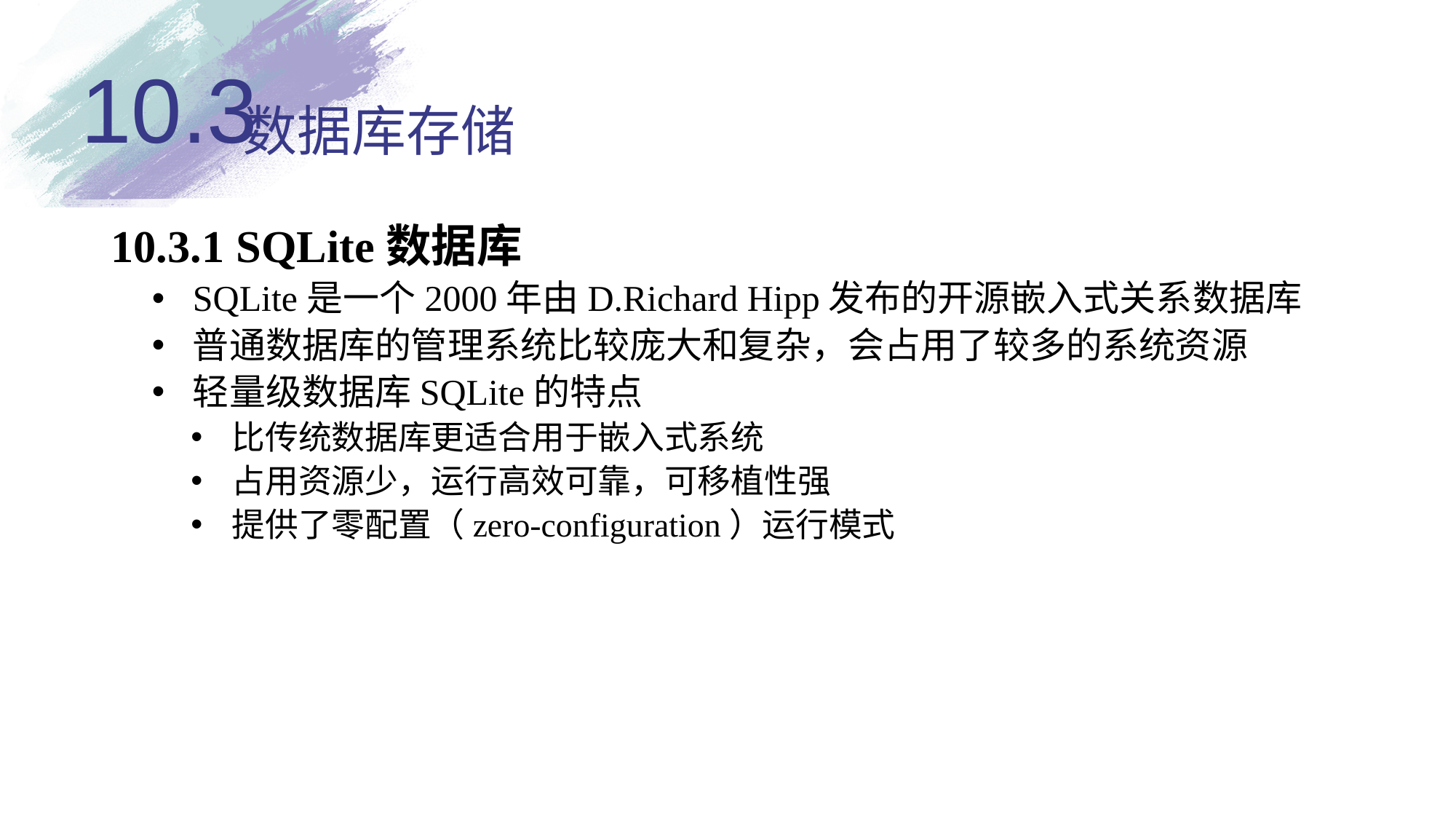

10.3
# 数据库存储
10.3.1 SQLite数据库
SQLite是一个2000年由D.Richard Hipp发布的开源嵌入式关系数据库
普通数据库的管理系统比较庞大和复杂，会占用了较多的系统资源
轻量级数据库SQLite的特点
比传统数据库更适合用于嵌入式系统
占用资源少，运行高效可靠，可移植性强
提供了零配置（zero-configuration）运行模式